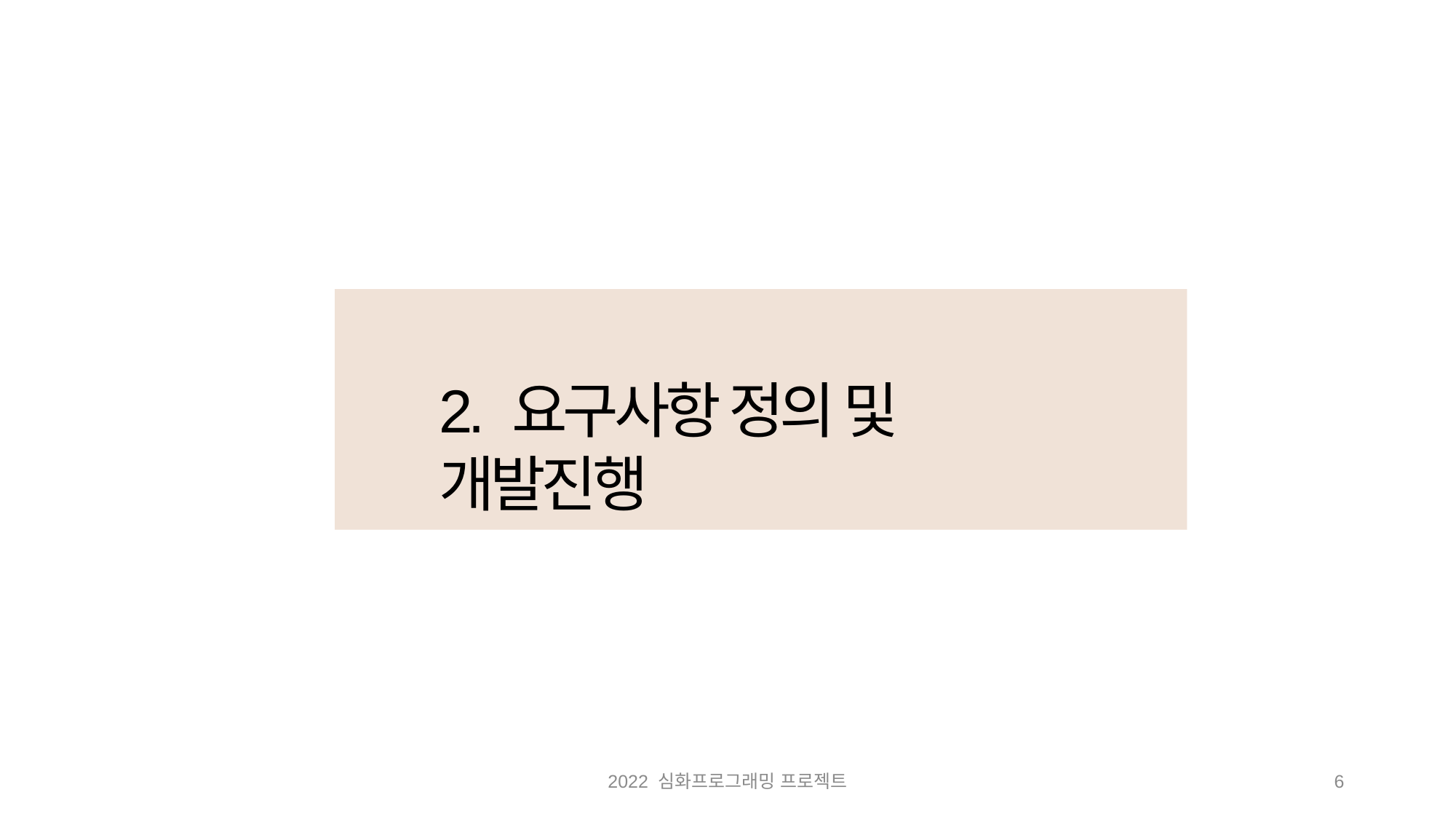

2. 요구사항 정의 및 개발진행
2022 심화프로그래밍 프로젝트
6